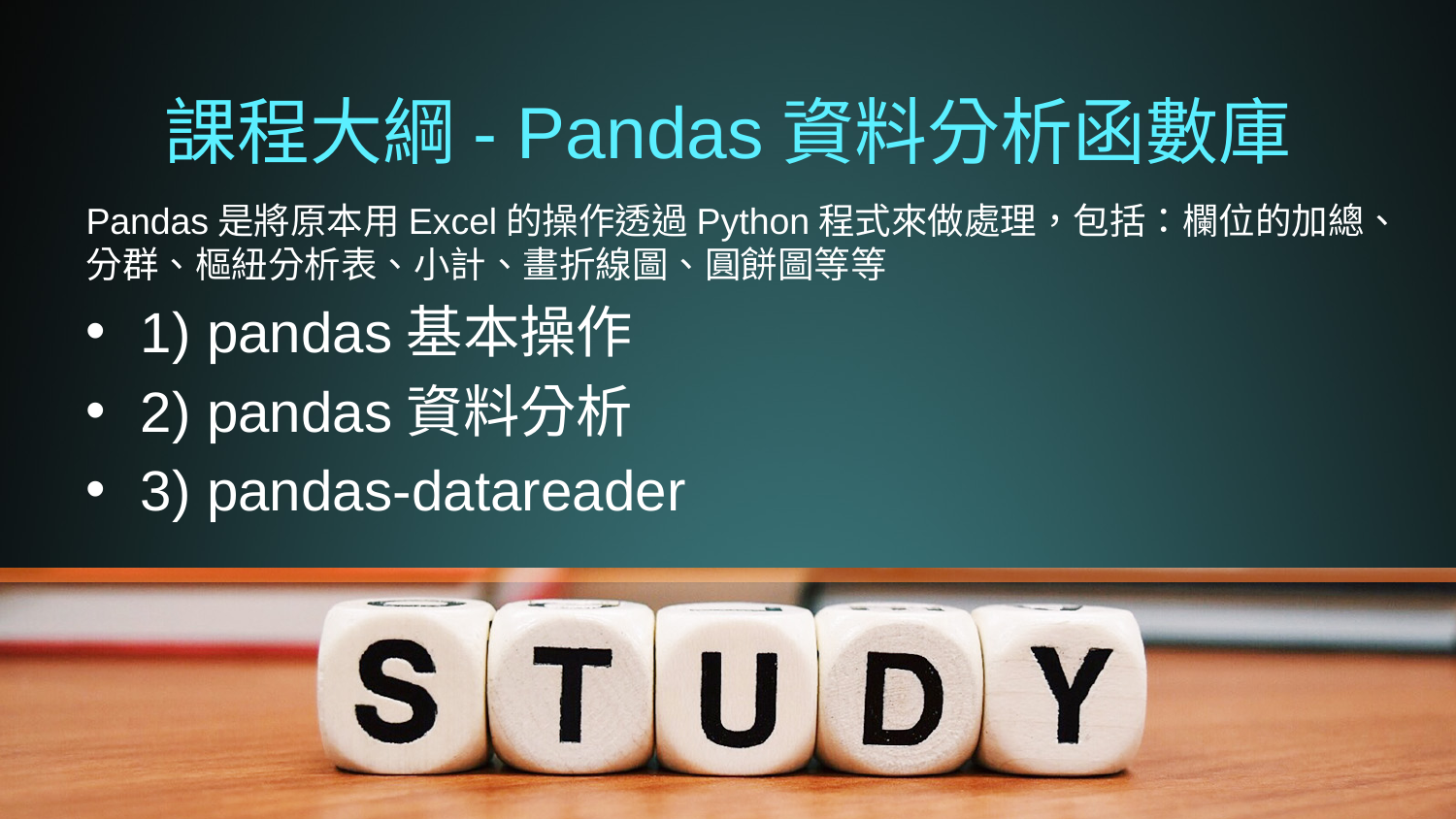

# 課程大綱- Pandas資料分析函數庫
Pandas是將原本用Excel的操作透過Python程式來做處理，包括：欄位的加總、分群、樞紐分析表、小計、畫折線圖、圓餅圖等等
1) pandas基本操作
2) pandas資料分析
3) pandas-datareader